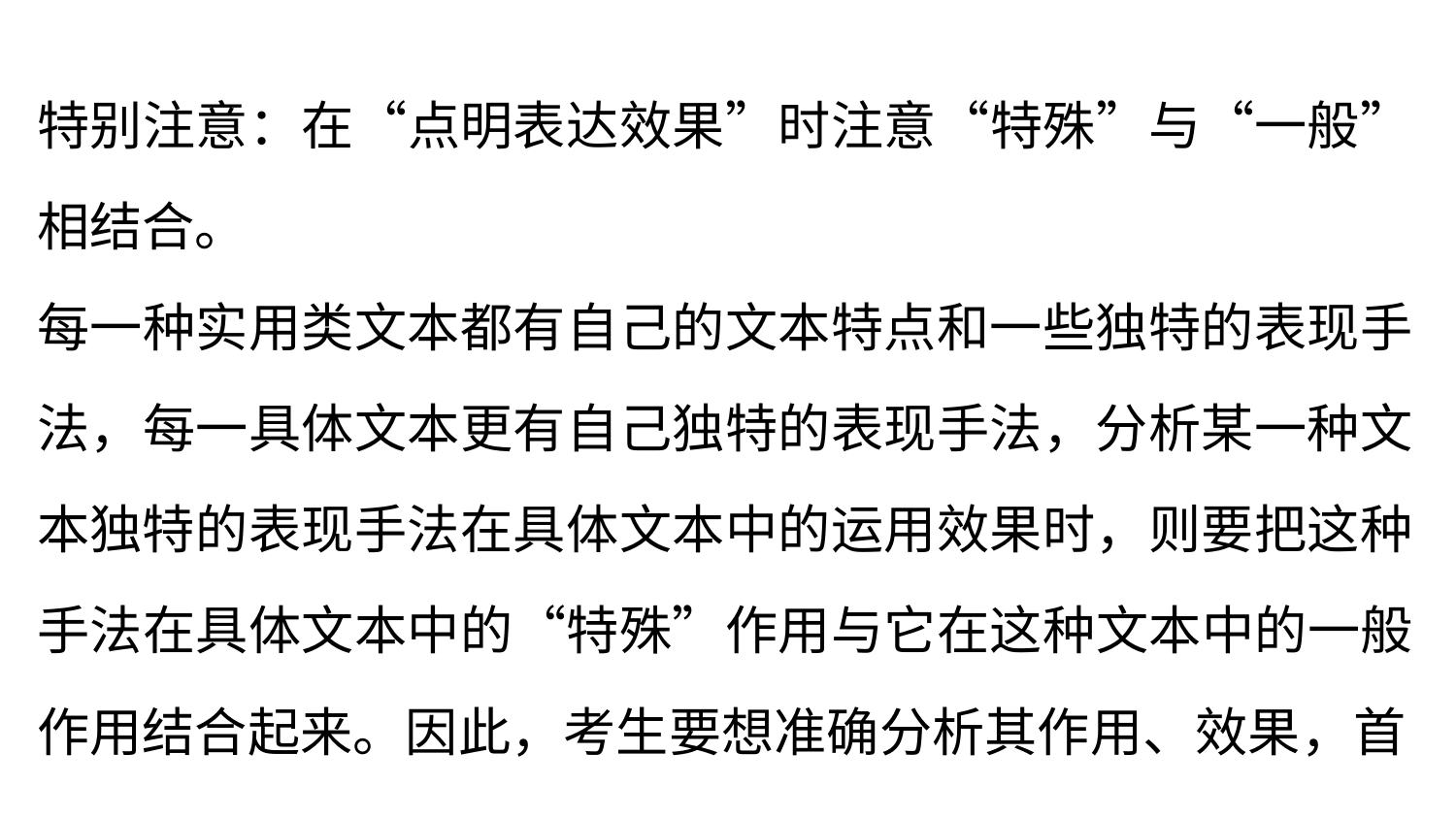

特别注意：在“点明表达效果”时注意“特殊”与“一般”相结合。
每一种实用类文本都有自己的文本特点和一些独特的表现手法，每一具体文本更有自己独特的表现手法，分析某一种文本独特的表现手法在具体文本中的运用效果时，则要把这种手法在具体文本中的“特殊”作用与它在这种文本中的一般作用结合起来。因此，考生要想准确分析其作用、效果，首